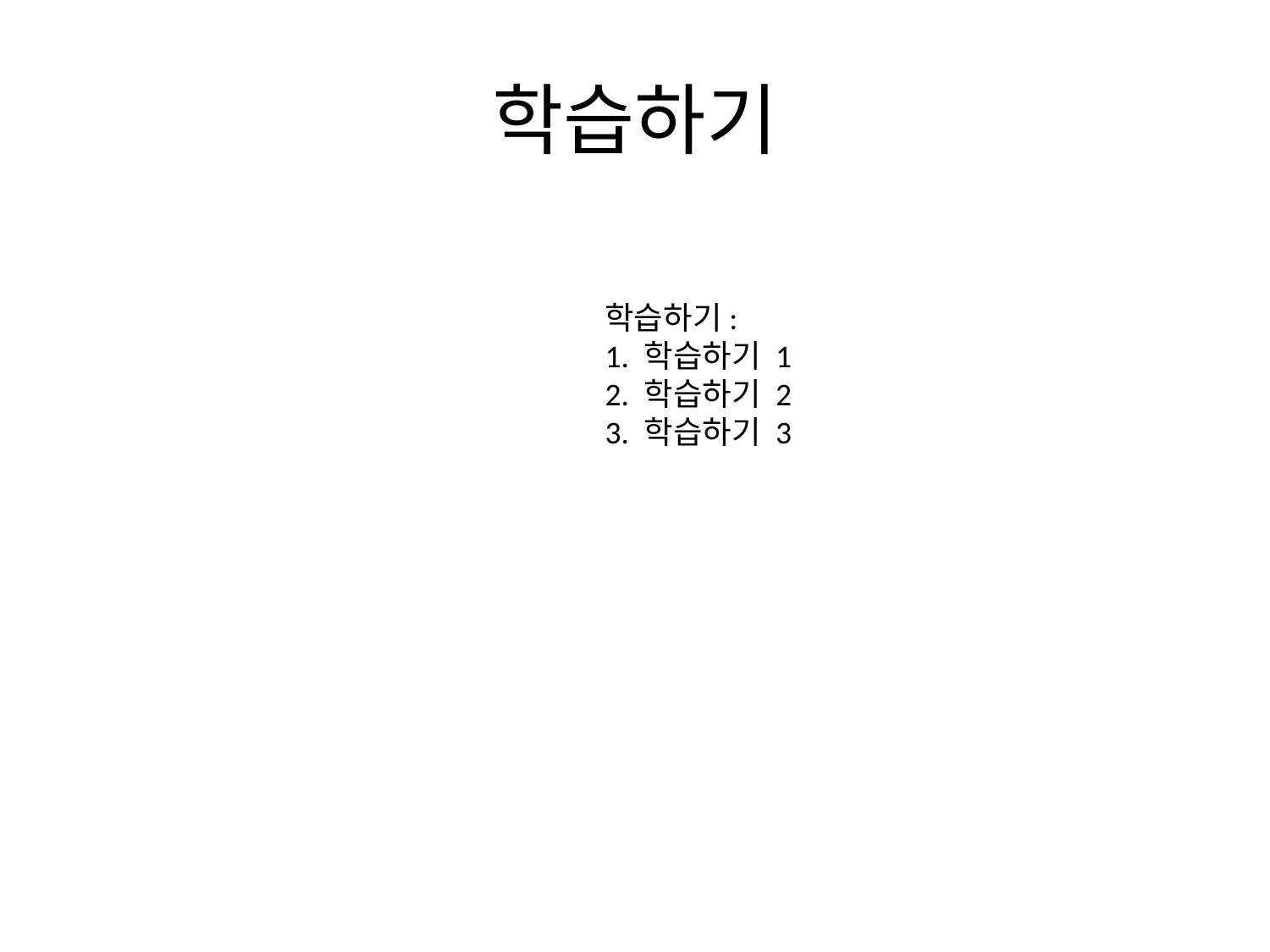

# 학습하기

학습하기:
1. 학습하기 1
2. 학습하기 2
3. 학습하기 3